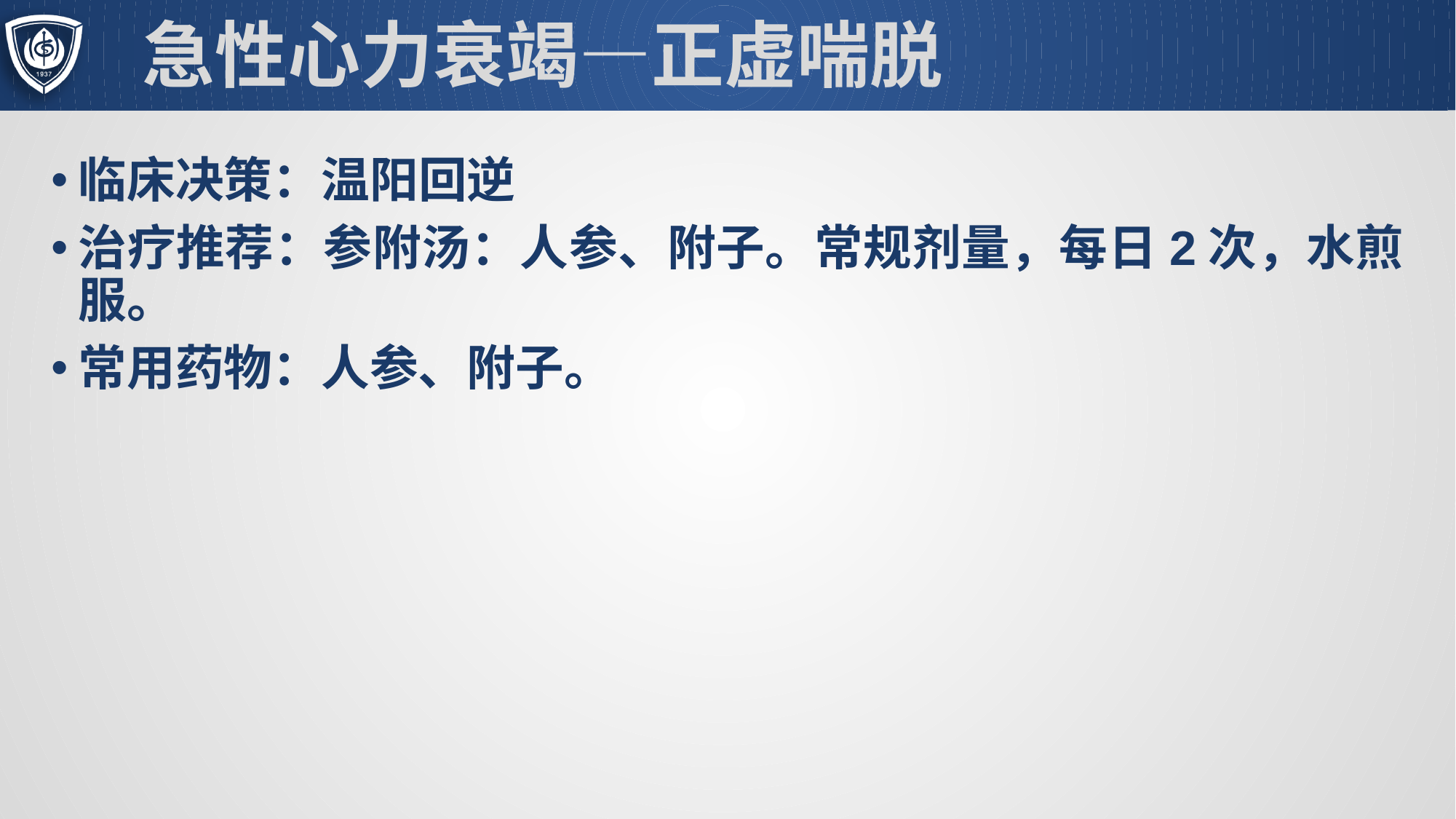

# 急性心力衰竭—正虚喘脱
临床决策：温阳回逆
治疗推荐：参附汤：人参、附子。常规剂量，每日2次，水煎服。
常用药物：人参、附子。